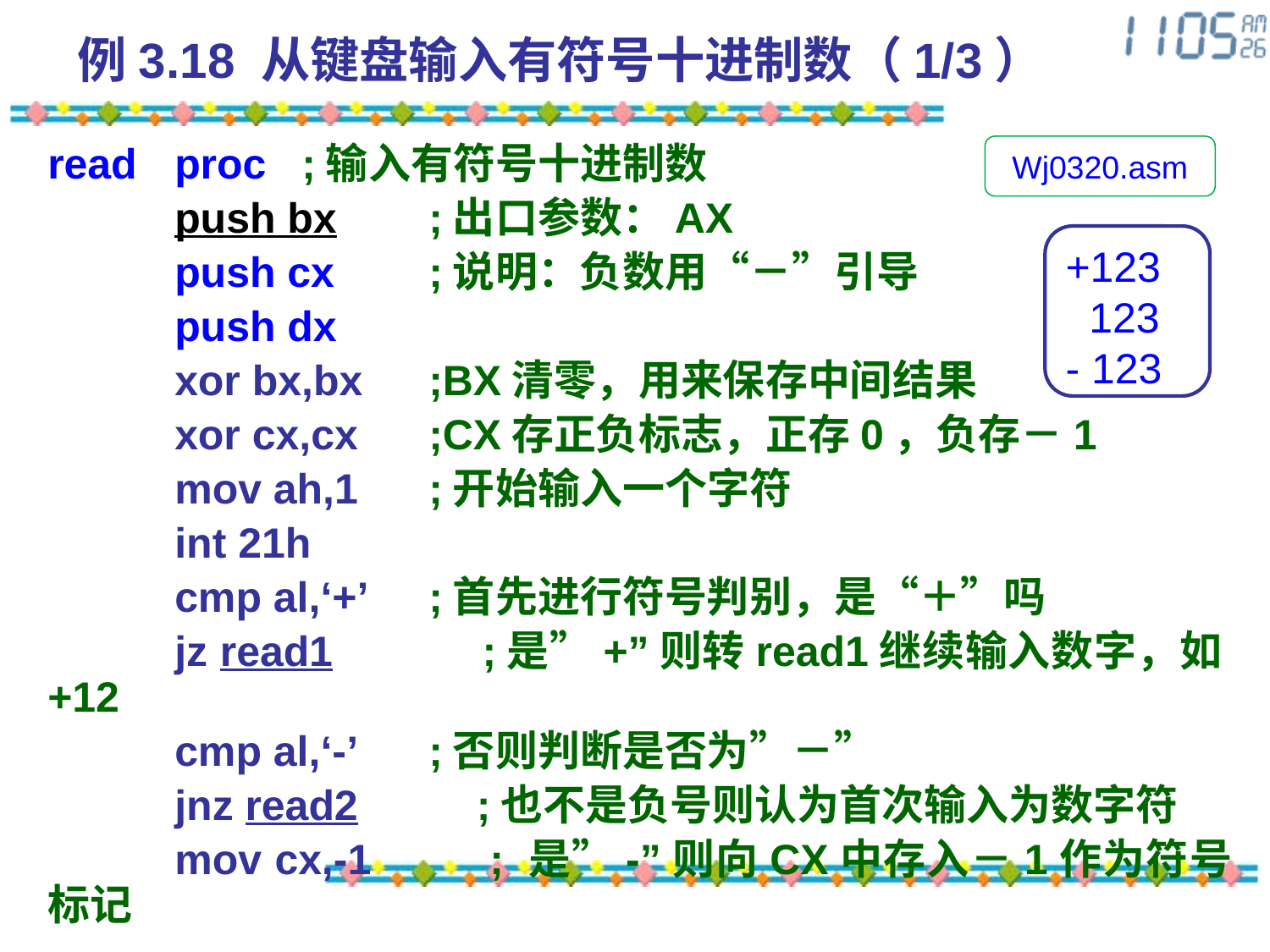

# 例3.18 从键盘输入有符号十进制数（1/3）
read	proc	;输入有符号十进制数
	push bx	;出口参数：AX
	push cx	;说明：负数用“－”引导
	push dx
	xor bx,bx	;BX清零，用来保存中间结果
	xor cx,cx	;CX存正负标志，正存0，负存－1
	mov ah,1	;开始输入一个字符
	int 21h
	cmp al,‘+’	;首先进行符号判别，是“＋”吗
	jz read1            ;是”+”则转read1继续输入数字，如+12
	cmp al,‘-’	;否则判断是否为”－”
	jnz read2          ;也不是负号则认为首次输入为数字符
	mov cx,-1         ; 是”-”则向CX中存入－1作为符号标记
Wj0320.asm
+123
  123
- 123